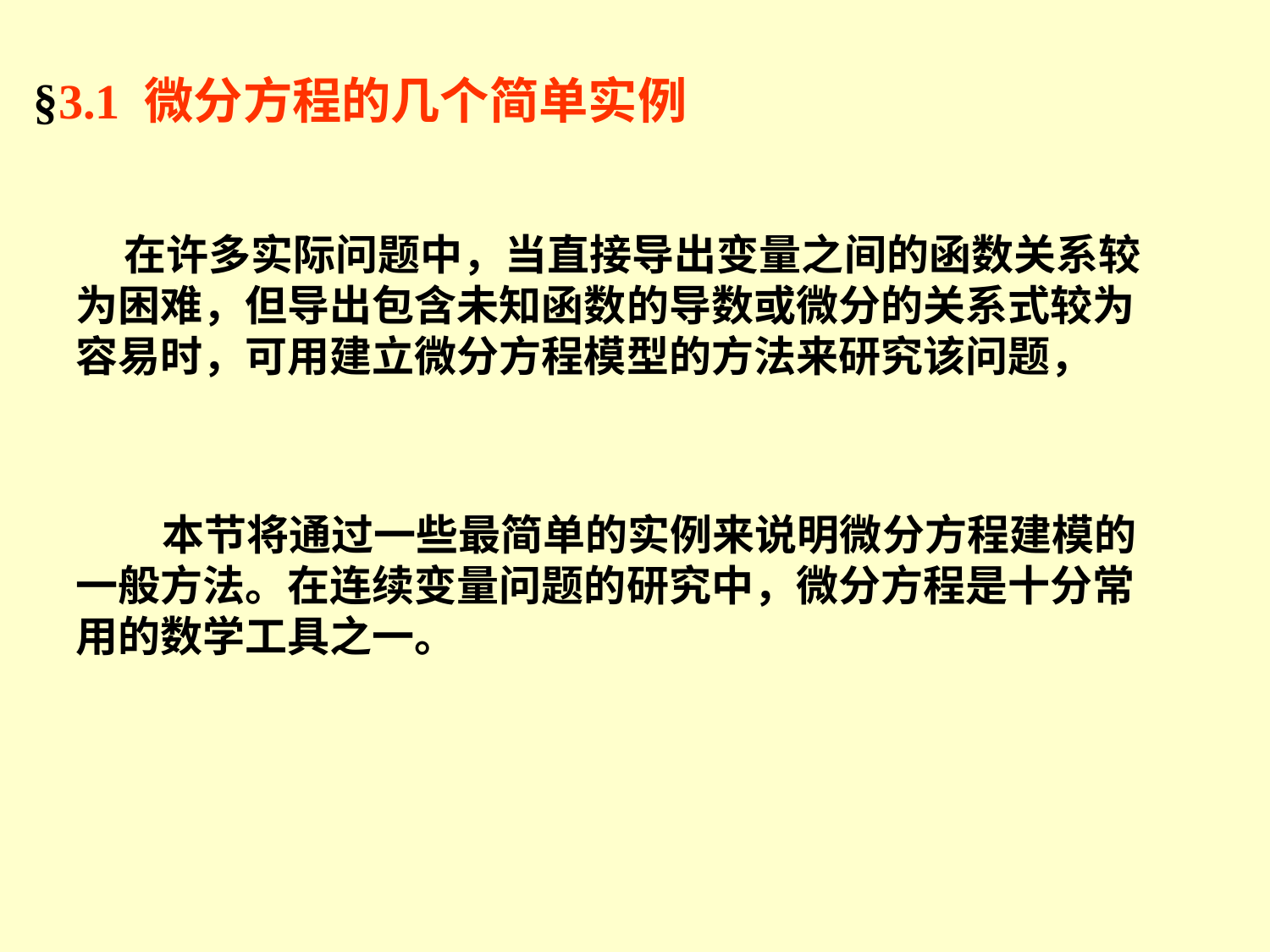

# §3.1 微分方程的几个简单实例
    在许多实际问题中，当直接导出变量之间的函数关系较为困难，但导出包含未知函数的导数或微分的关系式较为容易时，可用建立微分方程模型的方法来研究该问题，
        本节将通过一些最简单的实例来说明微分方程建模的一般方法。在连续变量问题的研究中，微分方程是十分常用的数学工具之一。